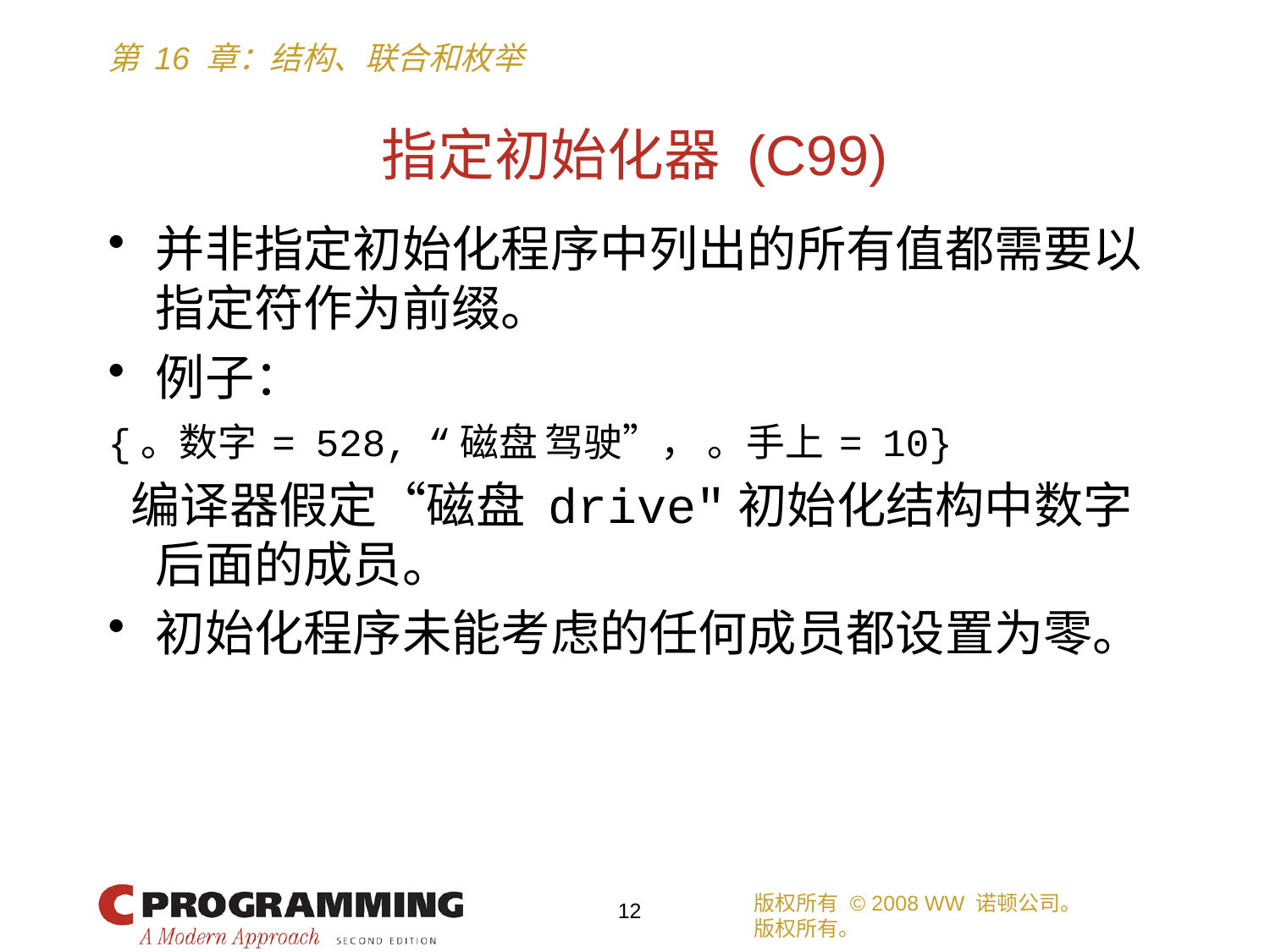

# 指定初始化器 (C99)
并非指定初始化程序中列出的所有值都需要以指定符作为前缀。
例子：
{。数字 = 528, “磁盘 驾驶”， 。手上 = 10}
 编译器假定“磁盘 drive"初始化结构中数字后面的成员。
初始化程序未能考虑的任何成员都设置为零。
版权所有 © 2008 WW 诺顿公司。
版权所有。
12